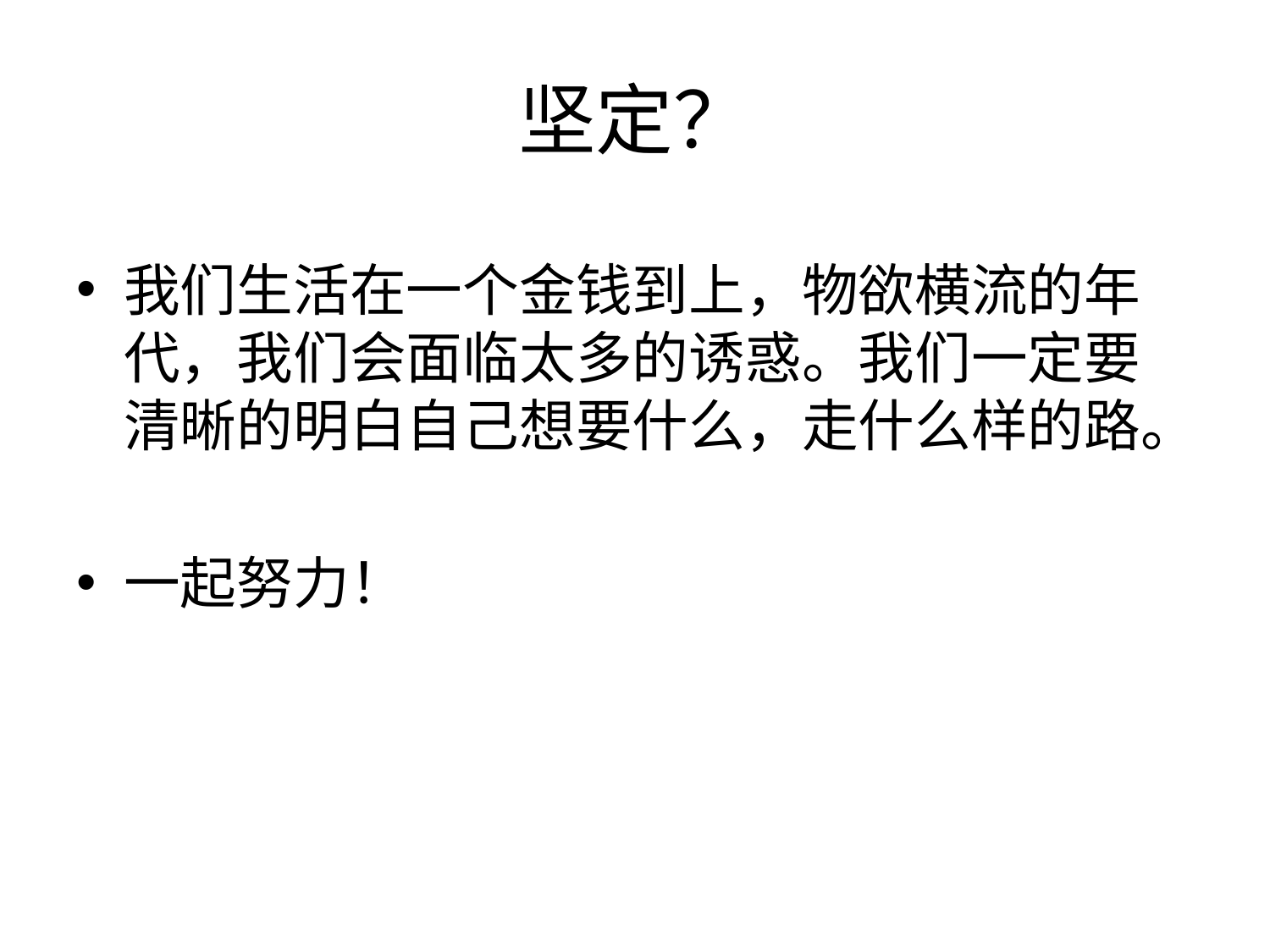

# 坚定？
我们生活在一个金钱到上，物欲横流的年代，我们会面临太多的诱惑。我们一定要清晰的明白自己想要什么，走什么样的路。

一起努力！